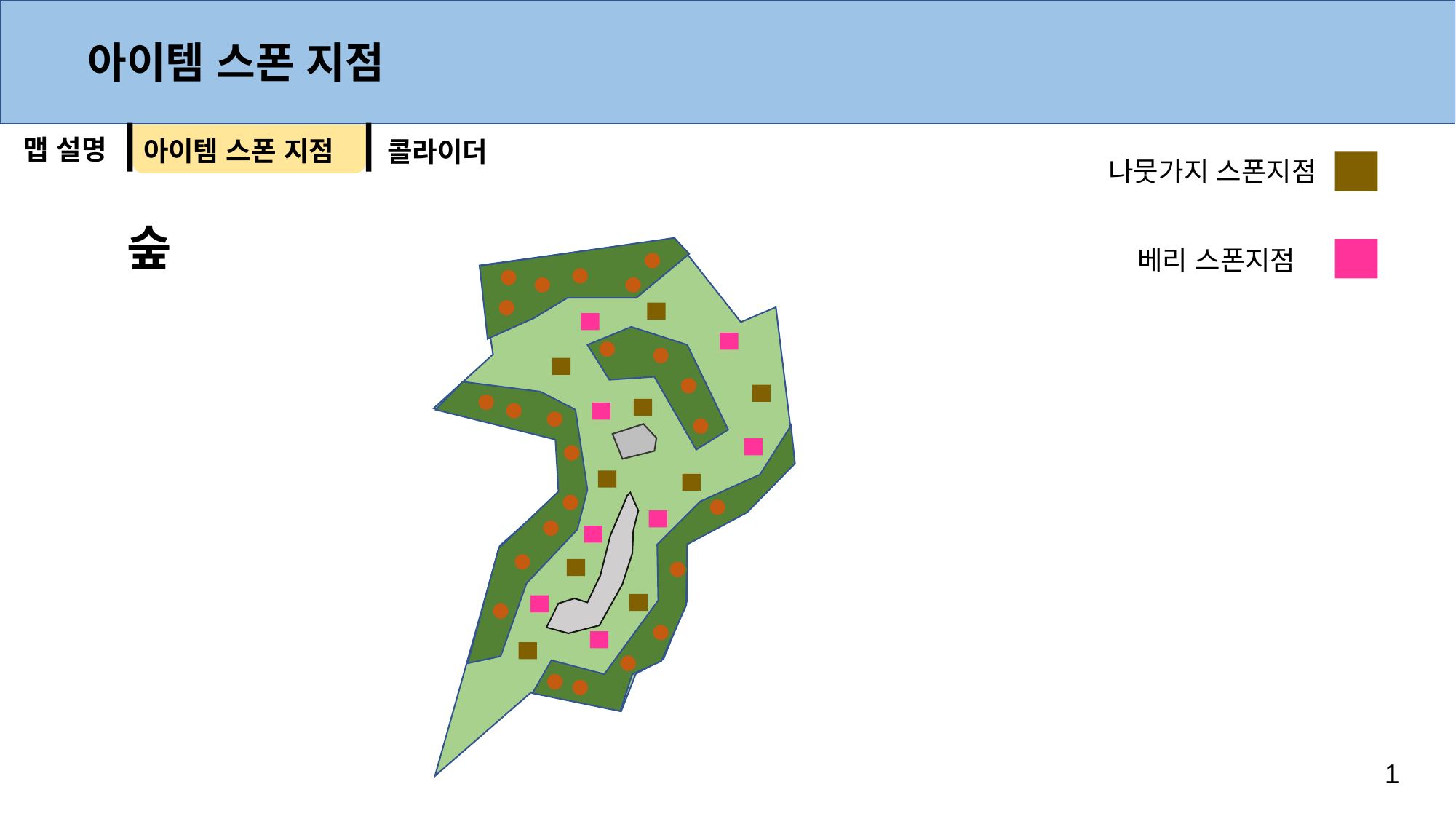

아이템 스폰 지점

맵 설명
아이템 스폰 지점
콜라이더
나뭇가지 스폰지점

숲

베리 스폰지점

1